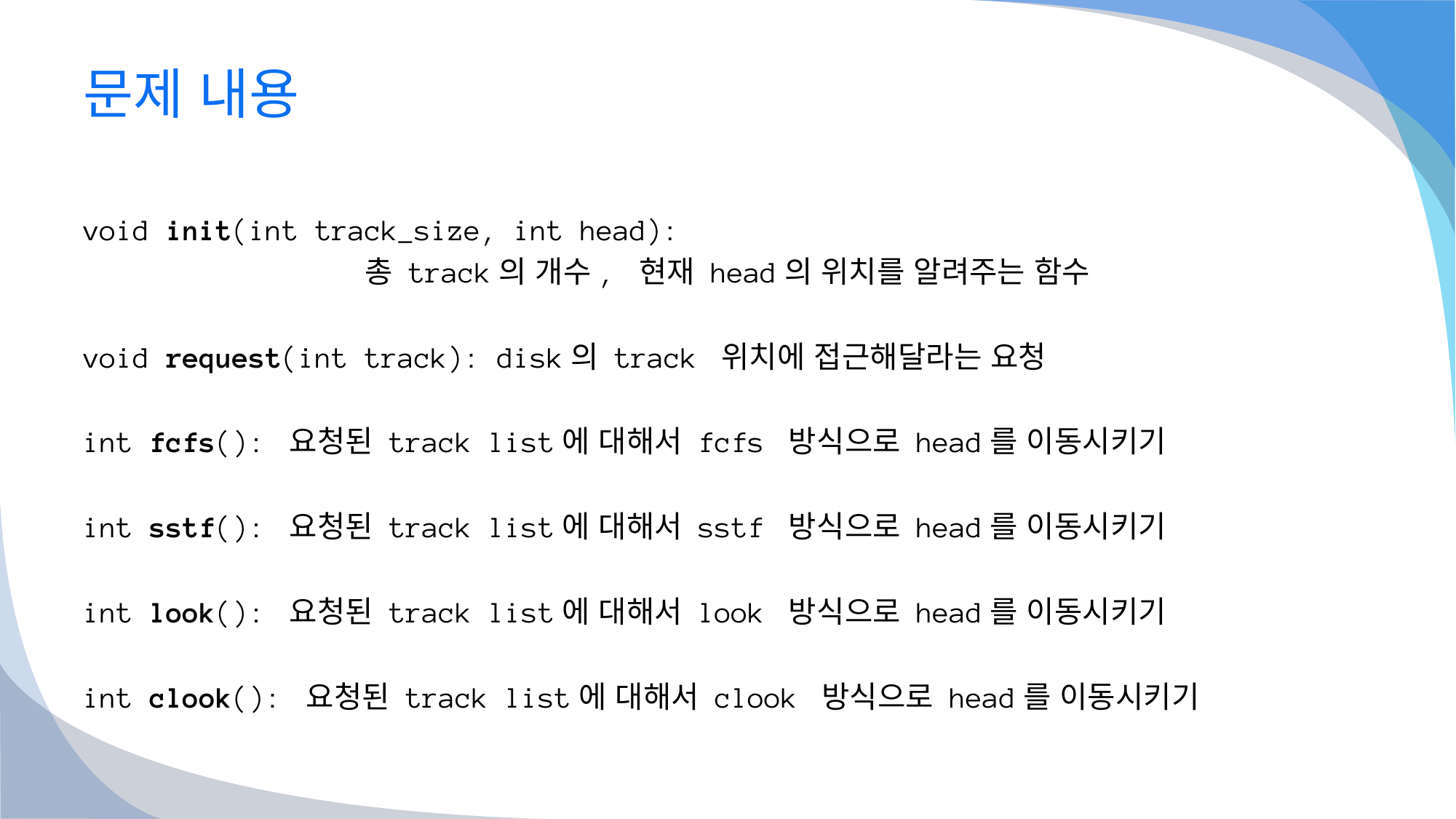

# 문제 내용

void init(int track_size, int head):
총 track의 개수, 현재 head의 위치를 알려주는 함수

void request(int track): disk의 track 위치에 접근해달라는 요청

int fcfs(): 요청된 track list에 대해서 fcfs 방식으로 head를 이동시키기

int sstf(): 요청된 track list에 대해서 sstf 방식으로 head를 이동시키기

int look(): 요청된 track list에 대해서 look 방식으로 head를 이동시키기

int clook(): 요청된 track list에 대해서 clook 방식으로 head를 이동시키기